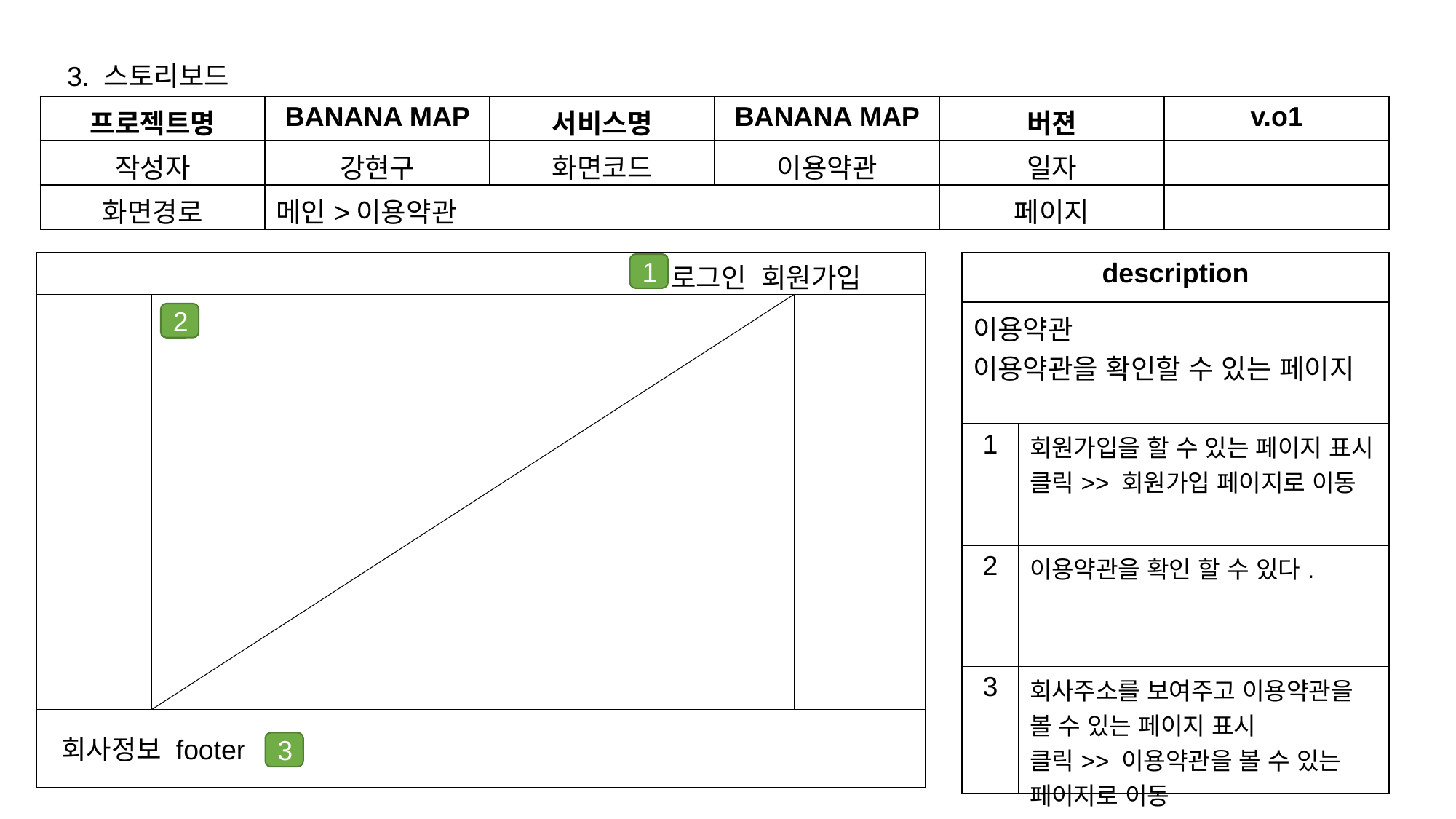

3. 스토리보드
| 프로젝트명 | BANANA MAP | 서비스명 | BANANA MAP | 버젼 | v.o1 |
| --- | --- | --- | --- | --- | --- |
| 작성자 | 강현구 | 화면코드 | 이용약관 | 일자 |  |
| 화면경로 | 메인>이용약관 |  |  | 페이지 |  |
| description |  |
| --- | --- |
| 이용약관 이용약관을 확인할 수 있는 페이지 |  |
| 1 | 회원가입을 할 수 있는 페이지 표시 클릭>> 회원가입 페이지로 이동 |
| 2 | 이용약관을 확인 할 수 있다. |
| 3 | 회사주소를 보여주고 이용약관을 볼 수 있는 페이지 표시 클릭>> 이용약관을 볼 수 있는 페이지로 이동 |

1
로그인  회원가입
2
회사정보 footer
3